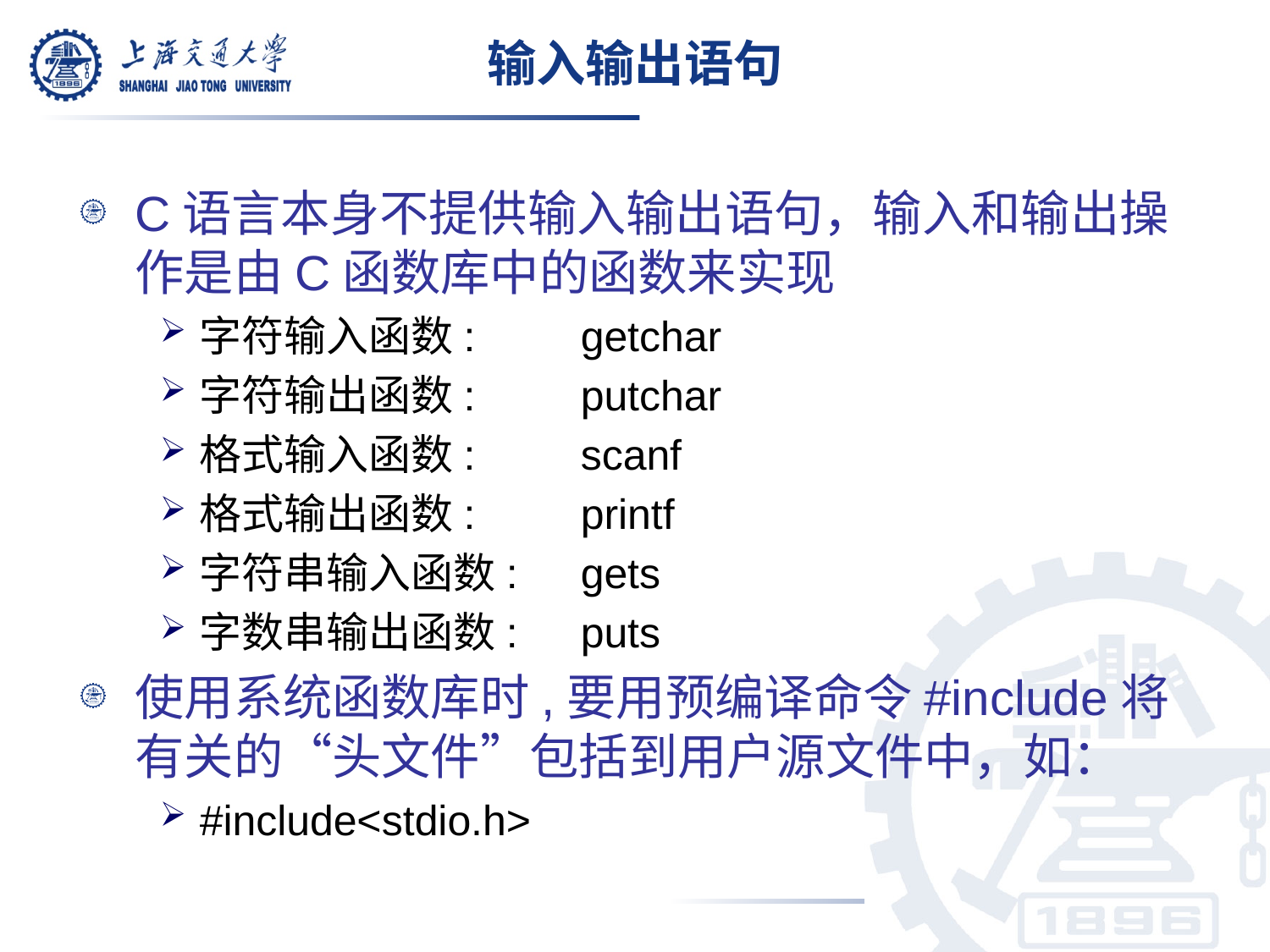

# 输入输出语句
C语言本身不提供输入输出语句，输入和输出操作是由C函数库中的函数来实现
字符输入函数:  	getchar
字符输出函数:  	putchar
格式输入函数:  	scanf
格式输出函数:  	printf
字符串输入函数:	gets
字数串输出函数:	puts
使用系统函数库时,要用预编译命令#include将有关的“头文件”包括到用户源文件中，如：
#include<stdio.h>